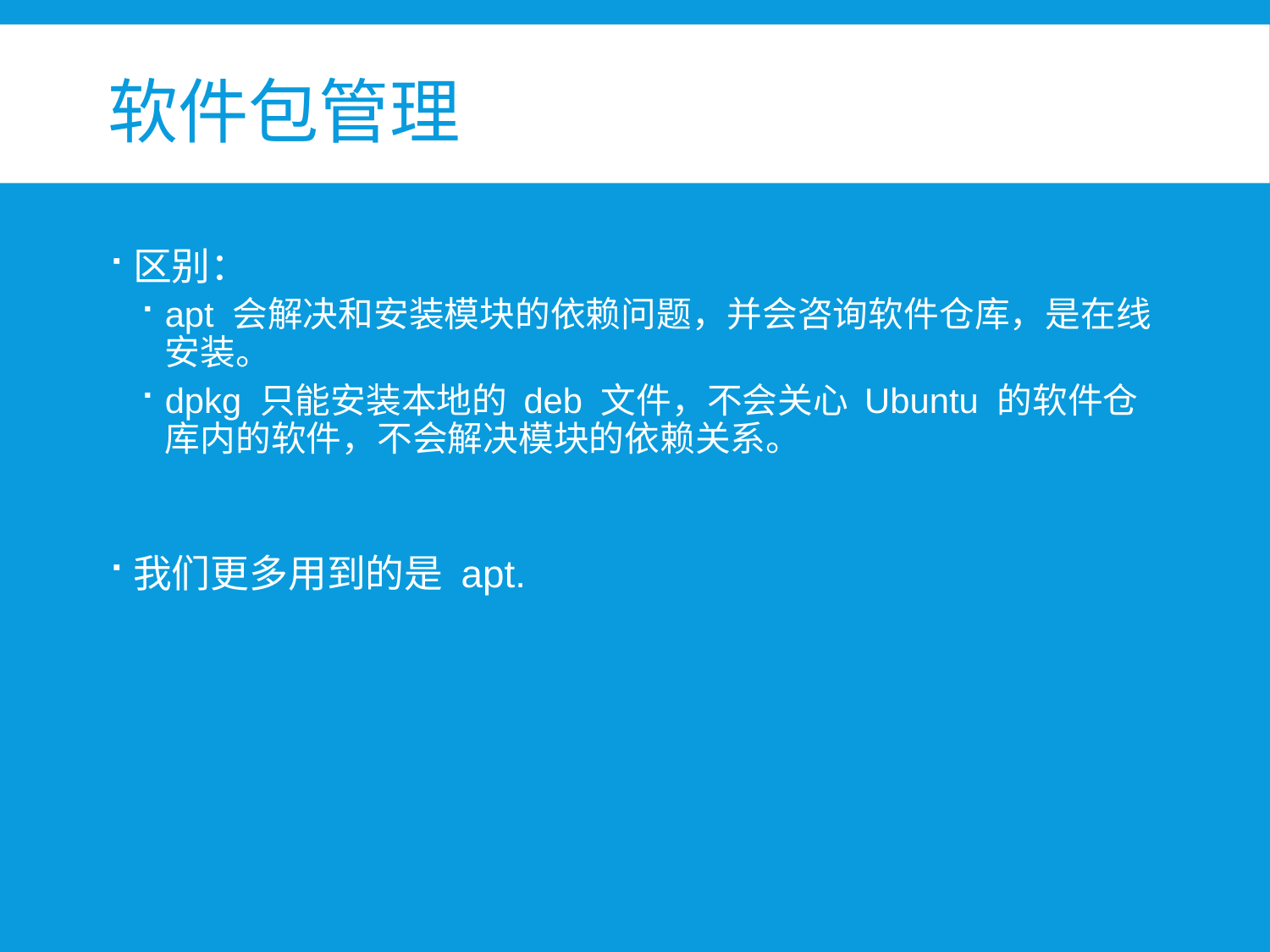

# 软件包管理
区别：
apt 会解决和安装模块的依赖问题，并会咨询软件仓库，是在线安装。
dpkg 只能安装本地的 deb 文件，不会关心 Ubuntu 的软件仓库内的软件，不会解决模块的依赖关系。

我们更多用到的是 apt.